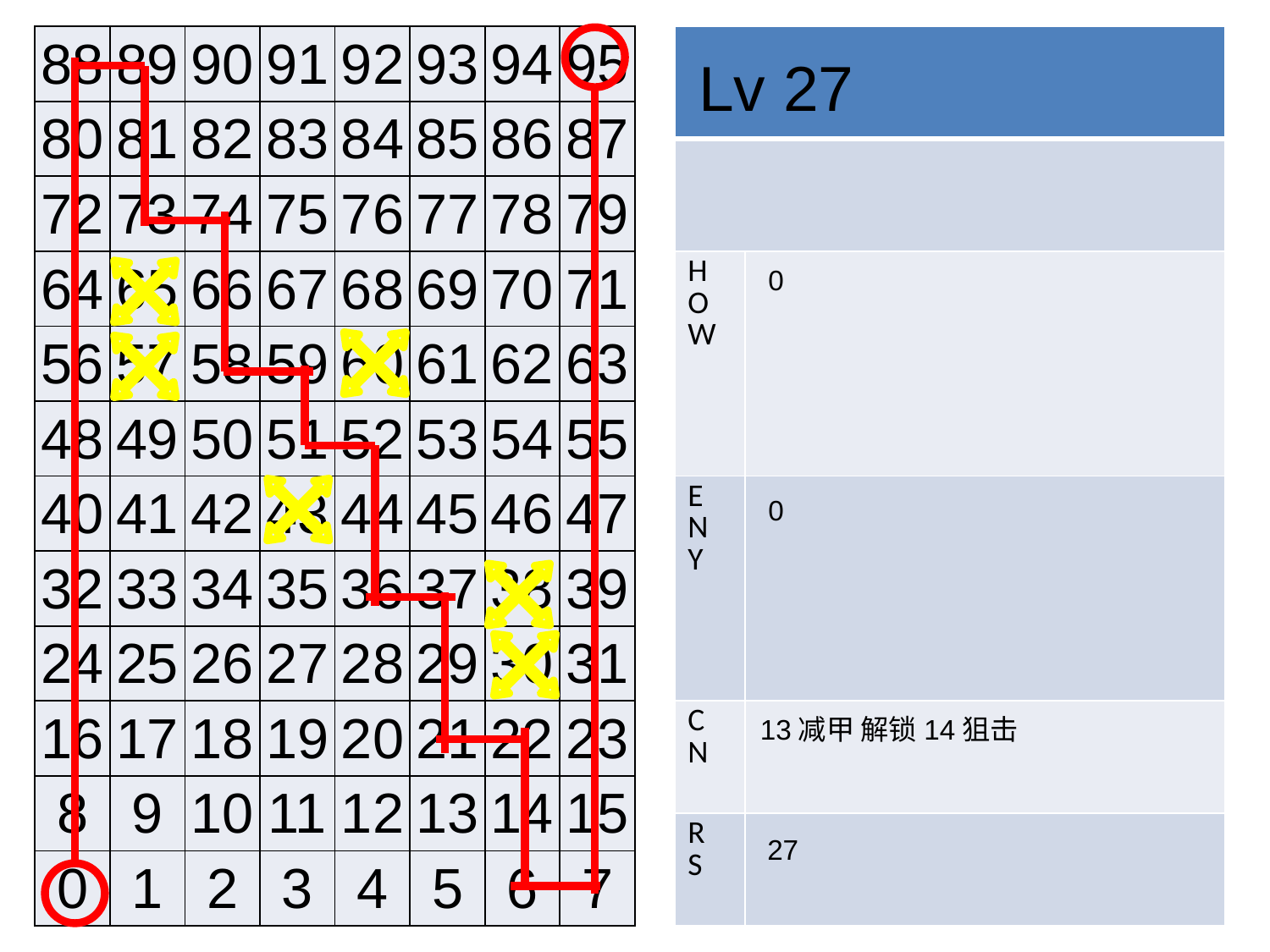

Lv 27

0

0

13减甲 解锁14狙击
27